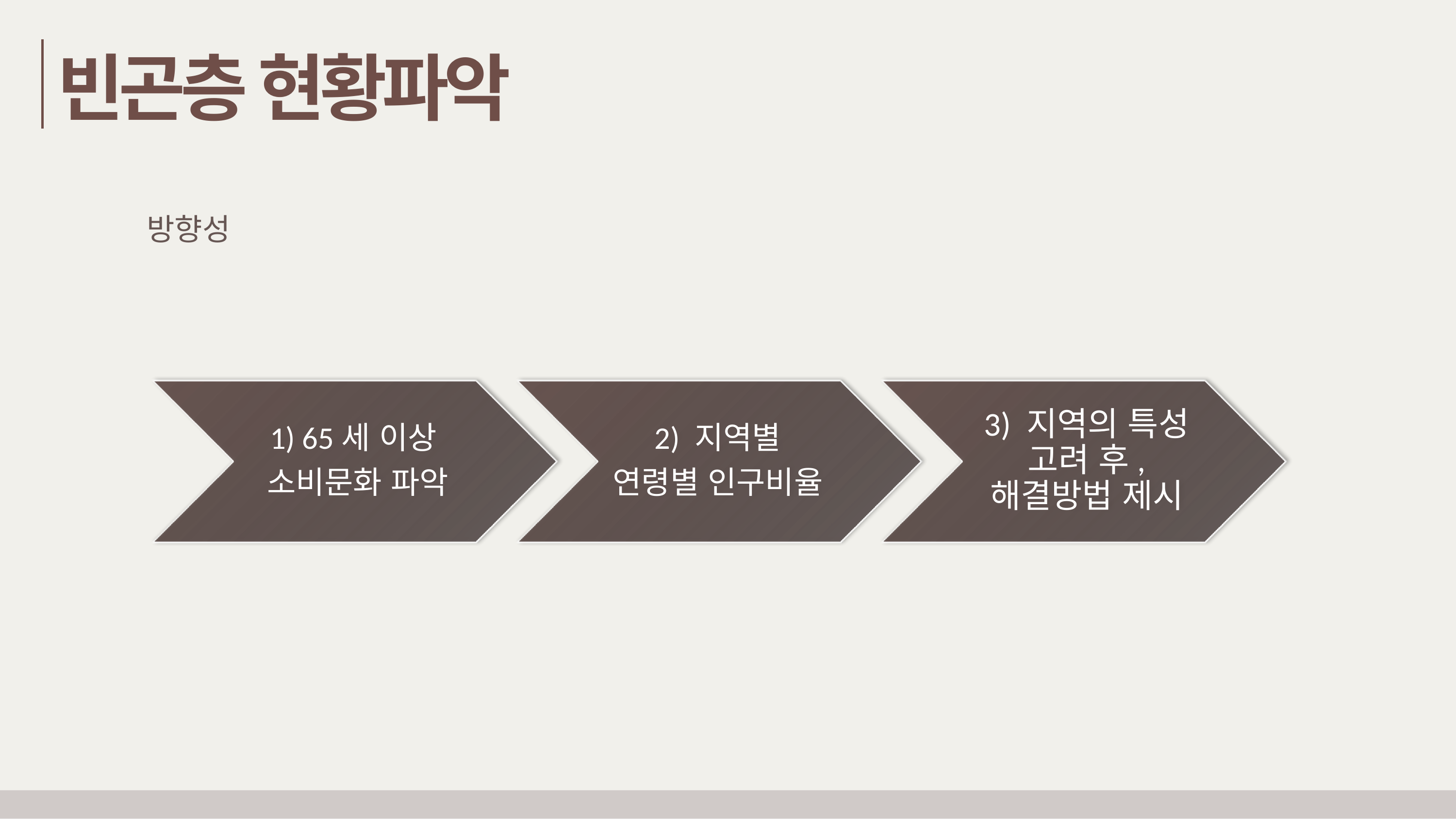

# 빈곤층 현황파악
방향성
1) 65세 이상
소비문화 파악
2) 지역별
연령별 인구비율
3) 지역의 특성 고려 후, 해결방법 제시